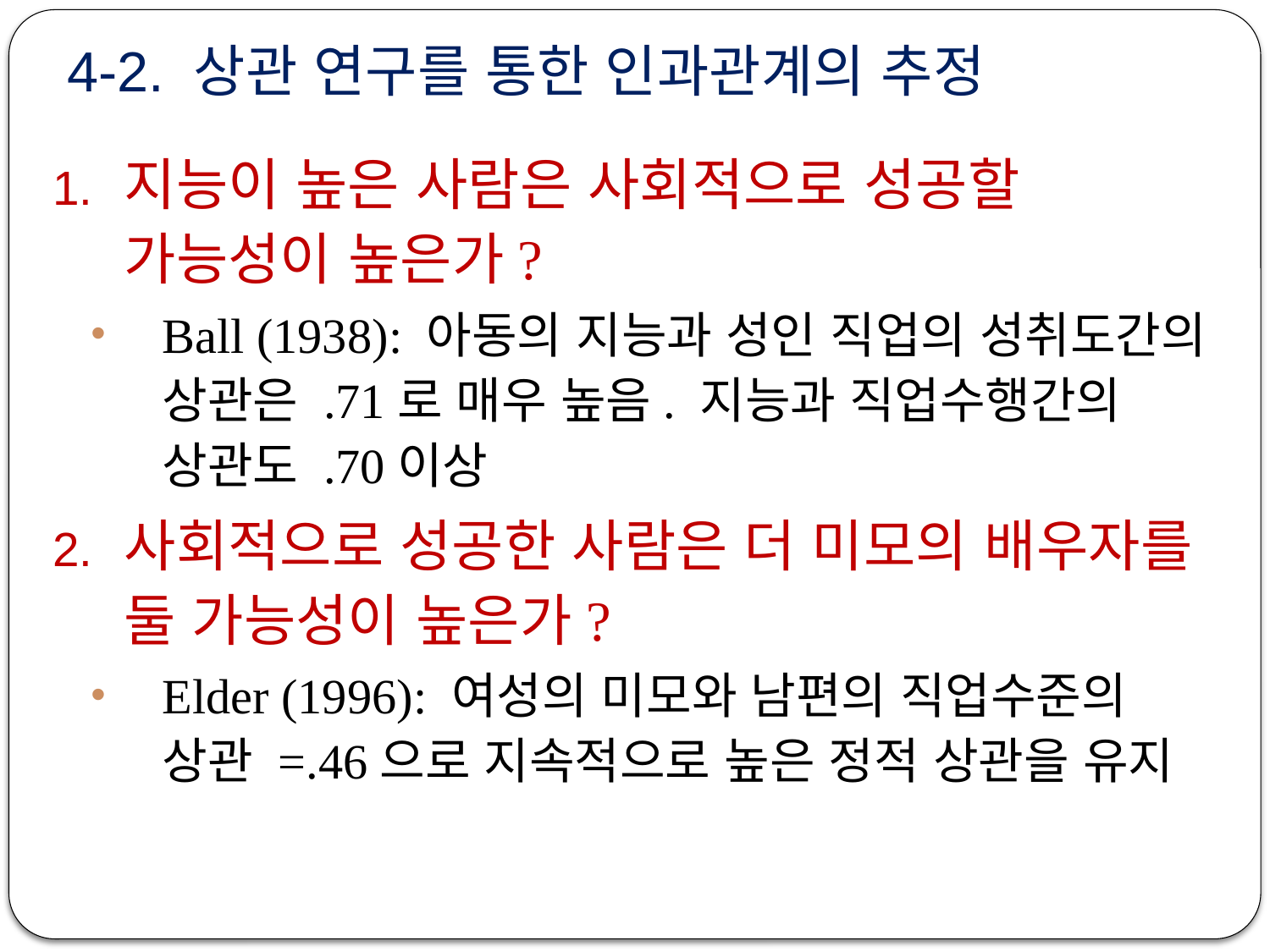

# 4-2. 상관 연구를 통한 인과관계의 추정
지능이 높은 사람은 사회적으로 성공할 가능성이 높은가?
Ball (1938): 아동의 지능과 성인 직업의 성취도간의 상관은 .71로 매우 높음. 지능과 직업수행간의 상관도 .70이상
사회적으로 성공한 사람은 더 미모의 배우자를 둘 가능성이 높은가?
Elder (1996): 여성의 미모와 남편의 직업수준의 상관 =.46으로 지속적으로 높은 정적 상관을 유지